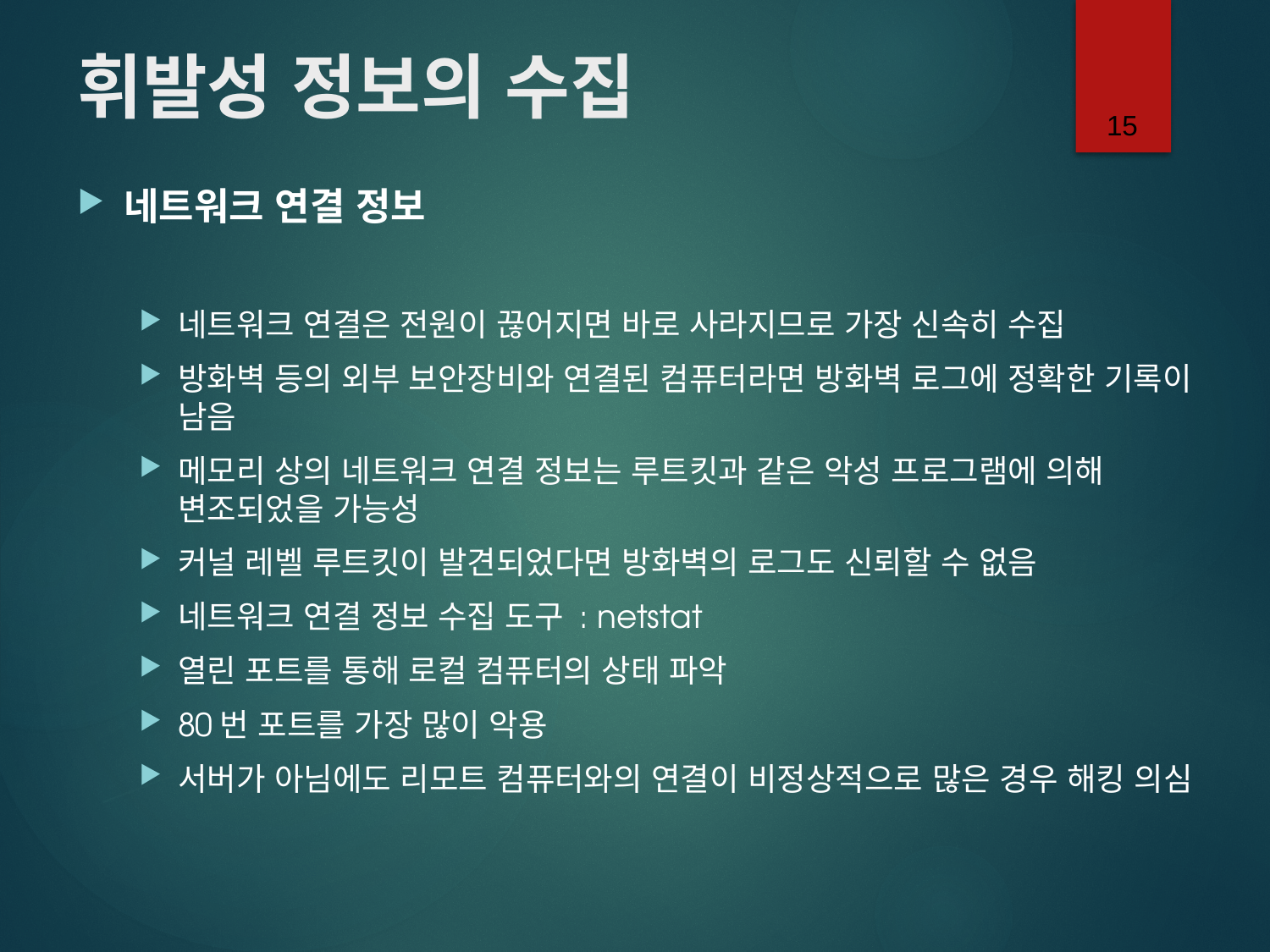

# 휘발성 정보의 수집
15
네트워크 연결 정보

네트워크 연결은 전원이 끊어지면 바로 사라지므로 가장 신속히 수집
방화벽 등의 외부 보안장비와 연결된 컴퓨터라면 방화벽 로그에 정확한 기록이 남음
메모리 상의 네트워크 연결 정보는 루트킷과 같은 악성 프로그램에 의해 변조되었을 가능성
커널 레벨 루트킷이 발견되었다면 방화벽의 로그도 신뢰할 수 없음
네트워크 연결 정보 수집 도구 : netstat
열린 포트를 통해 로컬 컴퓨터의 상태 파악
80번 포트를 가장 많이 악용
서버가 아님에도 리모트 컴퓨터와의 연결이 비정상적으로 많은 경우 해킹 의심